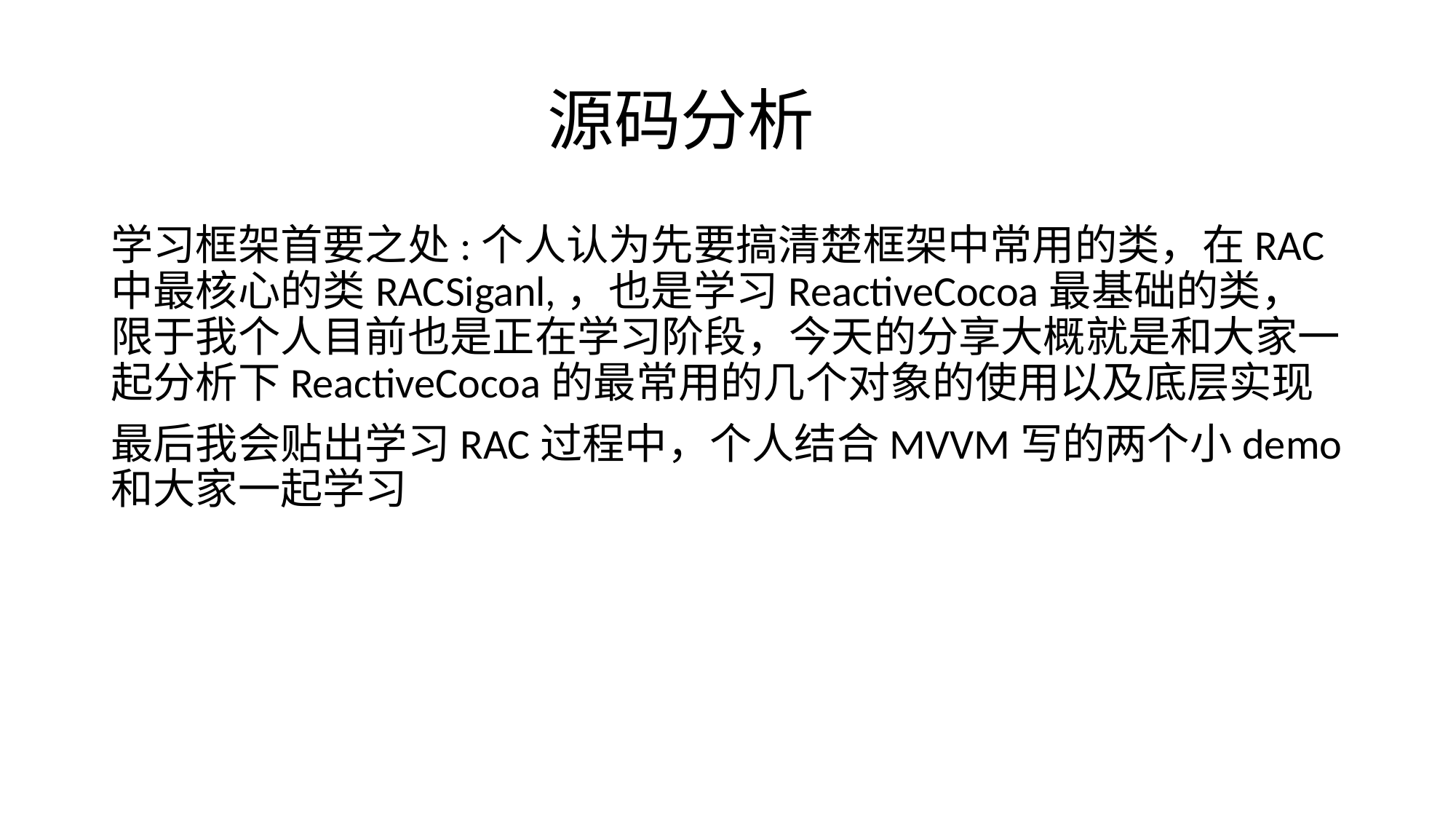

# 源码分析
学习框架首要之处:个人认为先要搞清楚框架中常用的类，在RAC中最核心的类RACSiganl,，也是学习ReactiveCocoa最基础的类，限于我个人目前也是正在学习阶段，今天的分享大概就是和大家一起分析下ReactiveCocoa的最常用的几个对象的使用以及底层实现
最后我会贴出学习RAC过程中，个人结合MVVM写的两个小demo和大家一起学习